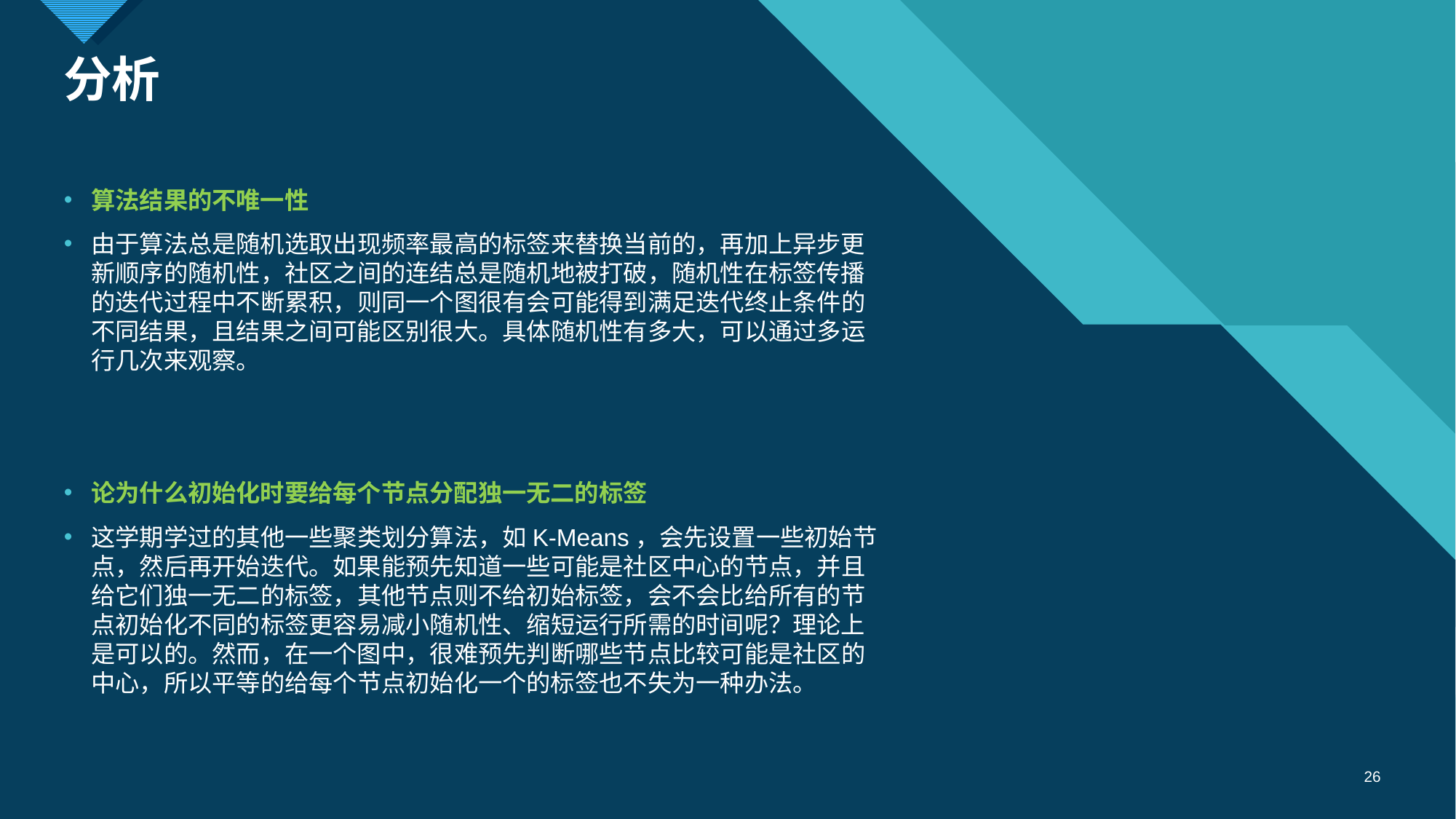

# 分析
算法结果的不唯一性
由于算法总是随机选取出现频率最高的标签来替换当前的，再加上异步更新顺序的随机性，社区之间的连结总是随机地被打破，随机性在标签传播的迭代过程中不断累积，则同一个图很有会可能得到满足迭代终止条件的不同结果，且结果之间可能区别很大。具体随机性有多大，可以通过多运行几次来观察。

论为什么初始化时要给每个节点分配独一无二的标签
这学期学过的其他一些聚类划分算法，如K-Means，会先设置一些初始节点，然后再开始迭代。如果能预先知道一些可能是社区中心的节点，并且给它们独一无二的标签，其他节点则不给初始标签，会不会比给所有的节点初始化不同的标签更容易减小随机性、缩短运行所需的时间呢？理论上是可以的。然而，在一个图中，很难预先判断哪些节点比较可能是社区的中心，所以平等的给每个节点初始化一个的标签也不失为一种办法。

26